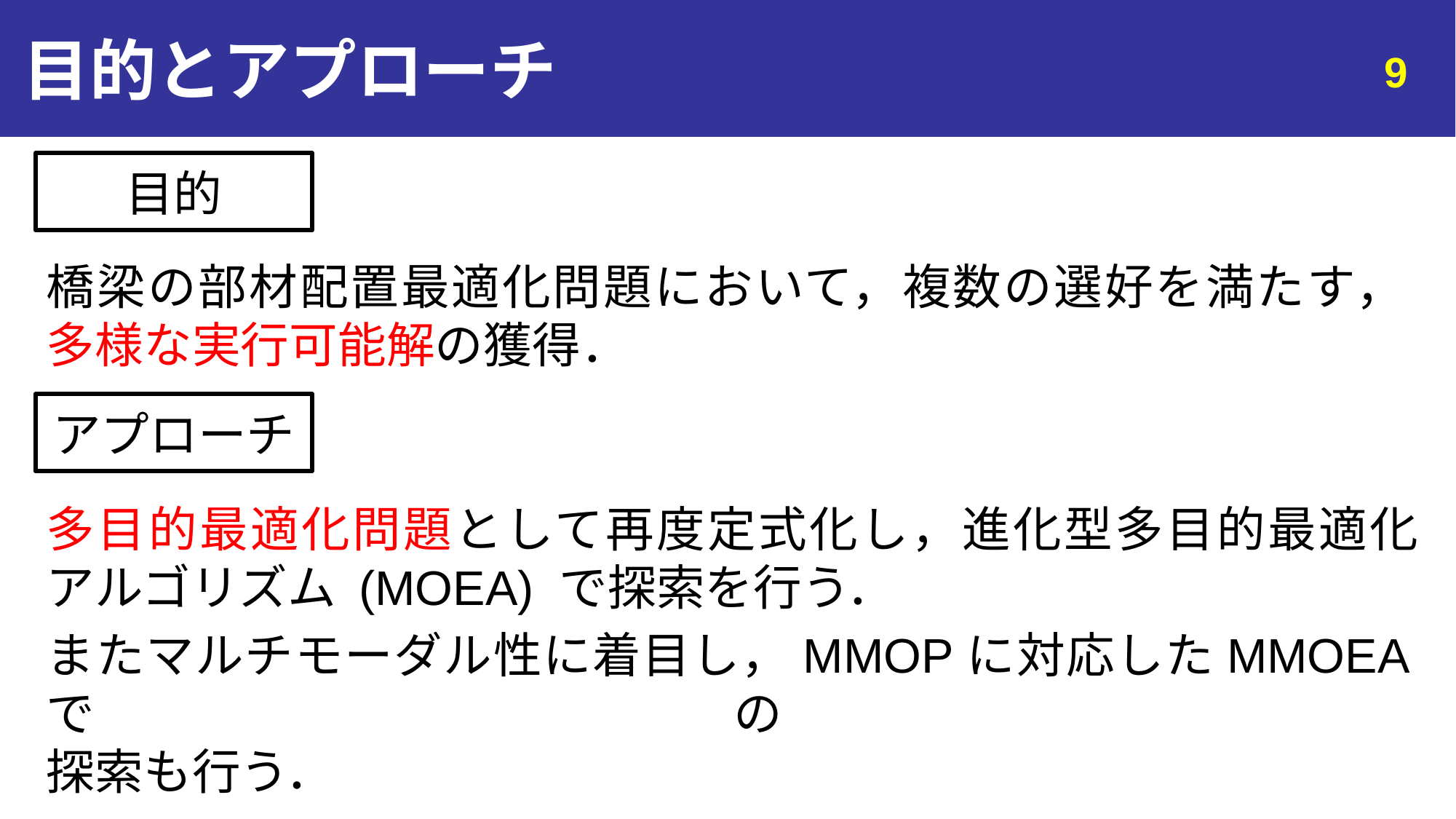

# 目的とアプローチ
9
目的
橋梁の部材配置最適化問題において，複数の選好を満たす，
多様な実行可能解の獲得．
アプローチ
多目的最適化問題として再度定式化し，進化型多目的最適化
アルゴリズム (MOEA) で探索を行う．
またマルチモーダル性に着目し，MMOPに対応したMMOEAでの
探索も行う．